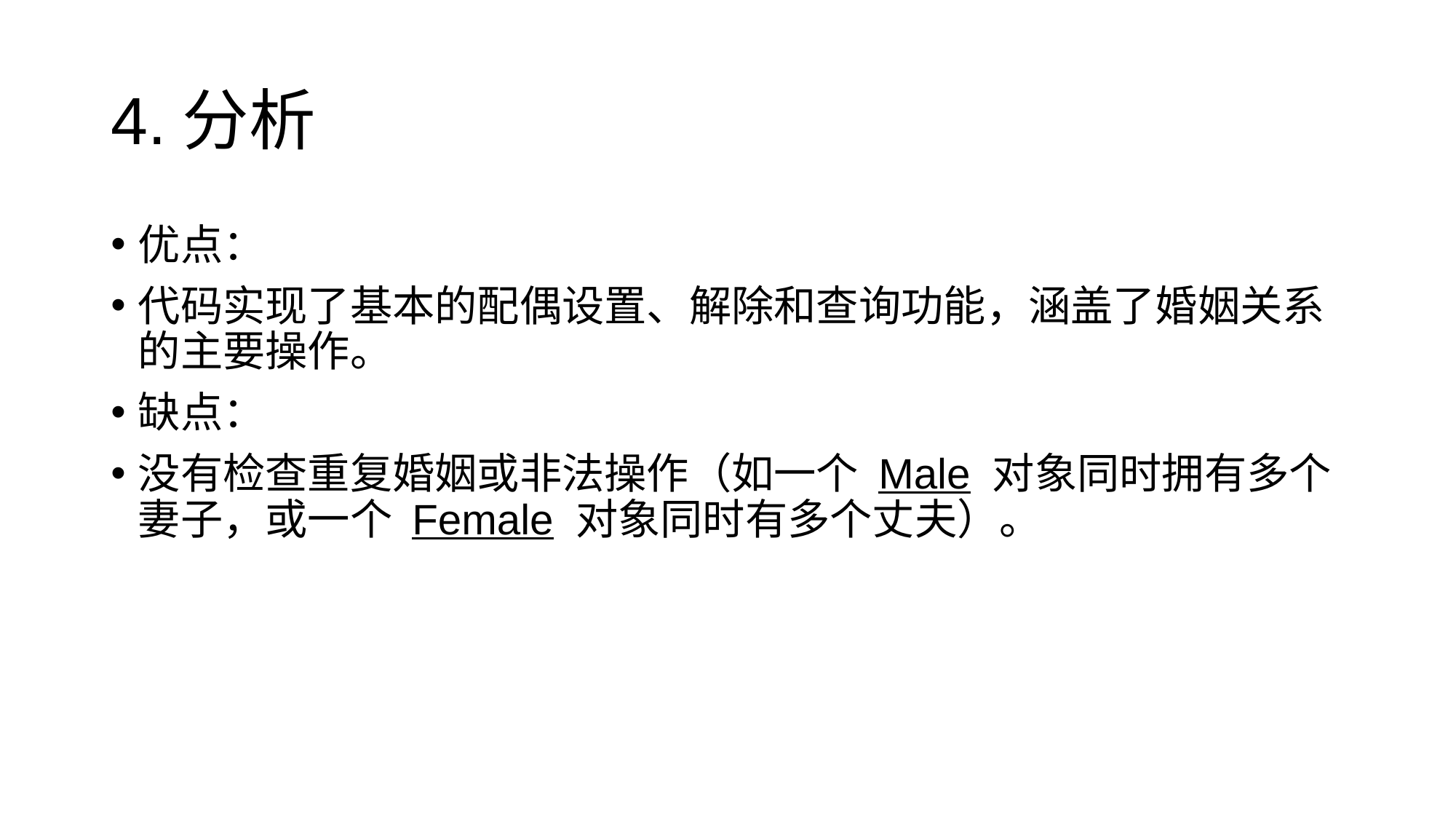

# 4.分析
优点：
代码实现了基本的配偶设置、解除和查询功能，涵盖了婚姻关系的主要操作。
缺点：
没有检查重复婚姻或非法操作（如一个 Male 对象同时拥有多个妻子，或一个 Female 对象同时有多个丈夫）。